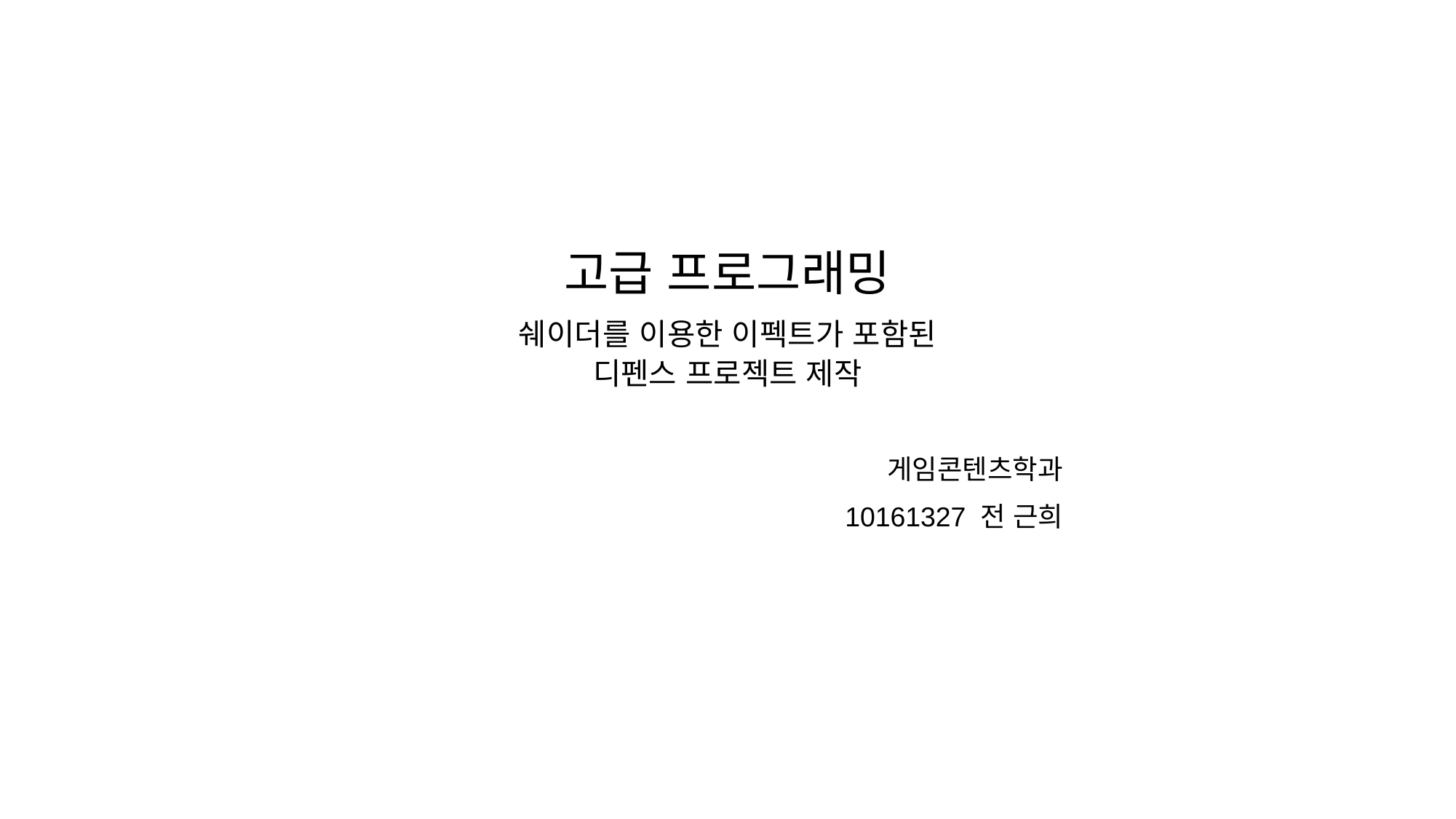

고급 프로그래밍
쉐이더를 이용한 이펙트가 포함된
디펜스 프로젝트 제작

게임콘텐츠학과
10161327 전 근희